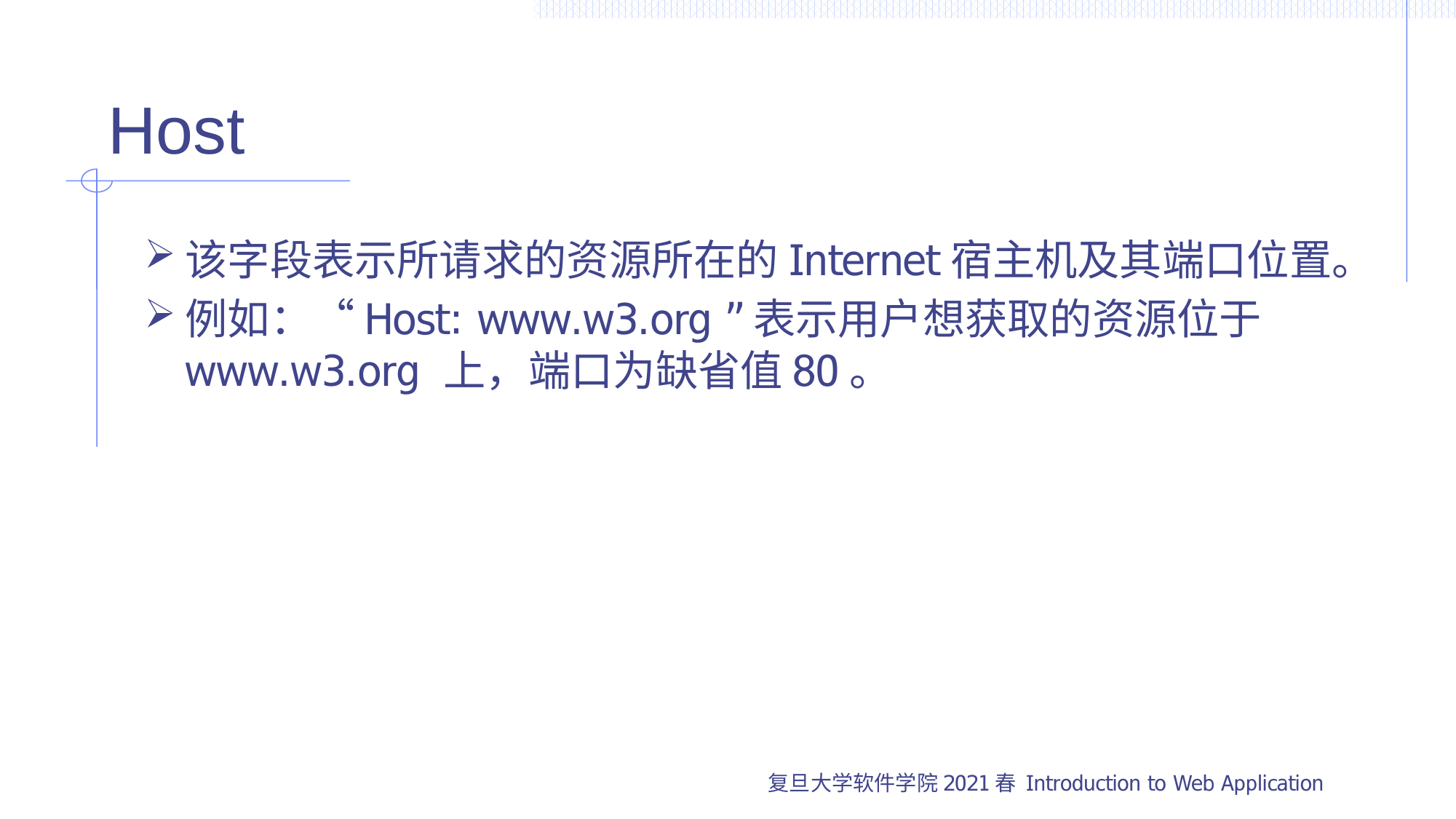

# Host
该字段表示所请求的资源所在的Internet宿主机及其端口位置。
例如：“Host: www.w3.org ”表示用户想获取的资源位于www.w3.org 上，端口为缺省值80。